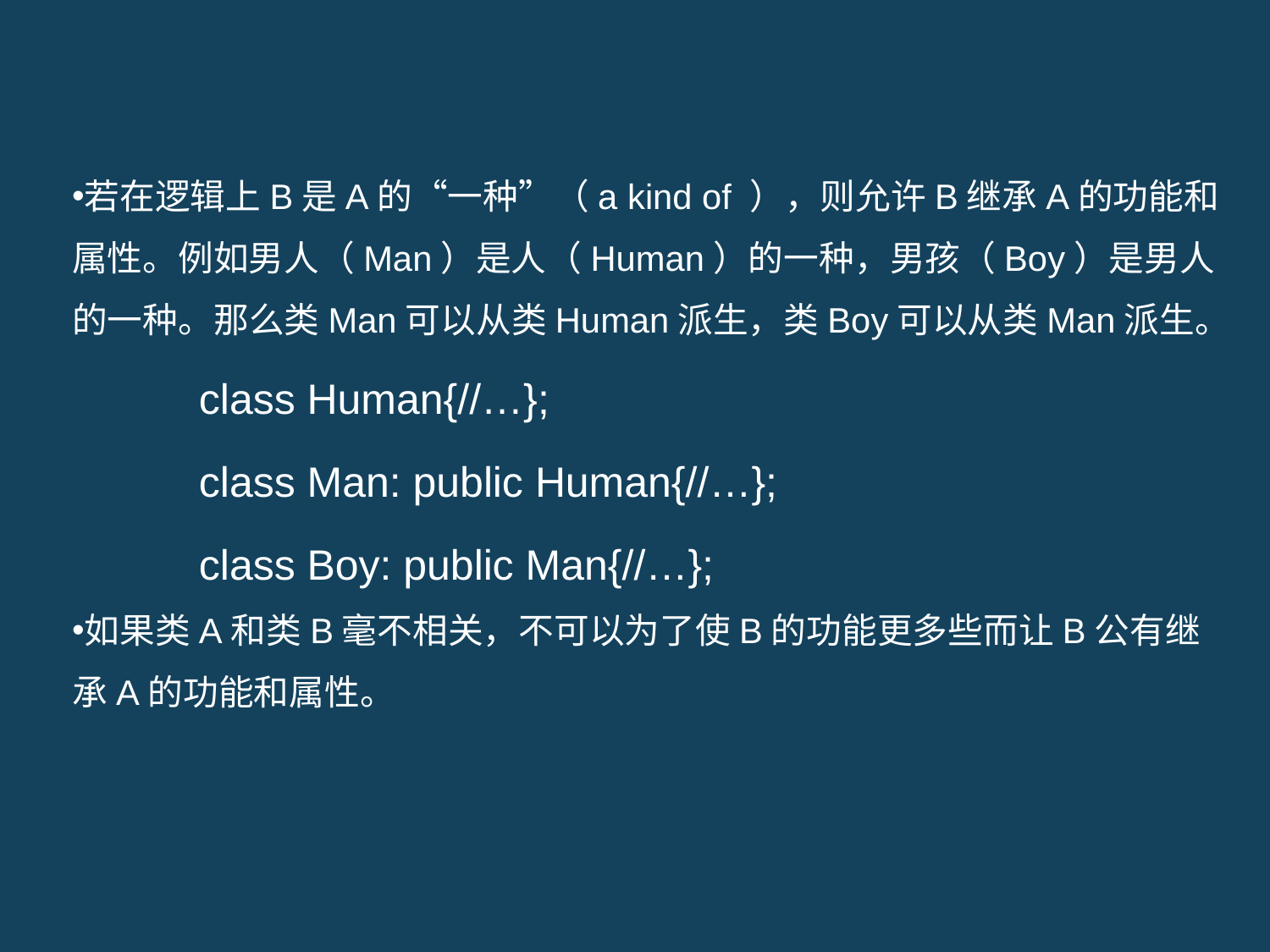

若在逻辑上B是A的“一种”（a kind of ），则允许B继承A的功能和属性。例如男人（Man）是人（Human）的一种，男孩（Boy）是男人的一种。那么类Man可以从类Human派生，类Boy可以从类Man派生。
class Human{//…};
class Man: public Human{//…};
class Boy: public Man{//…};
如果类A和类B毫不相关，不可以为了使B的功能更多些而让B公有继承A的功能和属性。